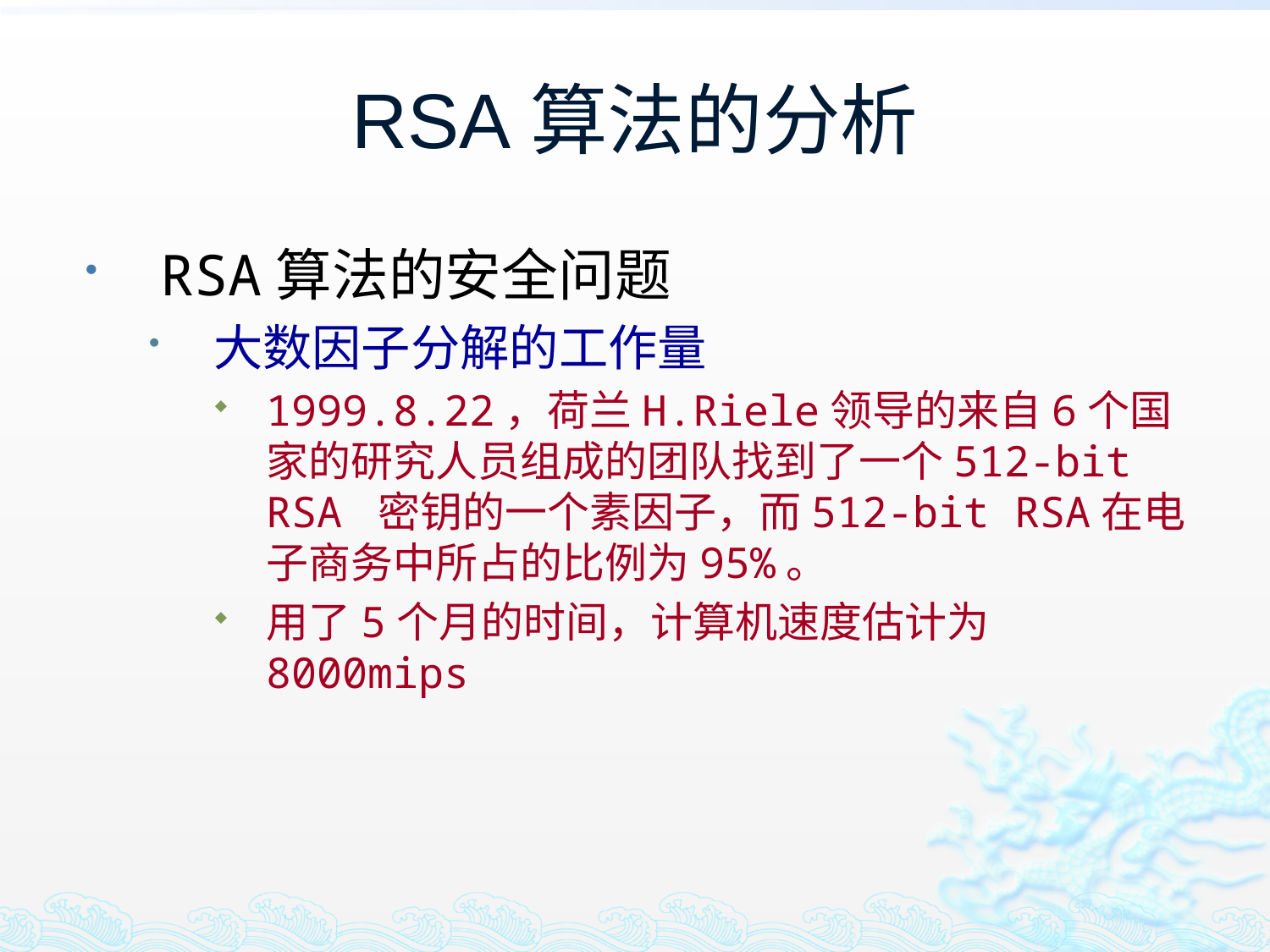

# RSA算法的分析
RSA算法的安全问题
大数因子分解的工作量
1999.8.22，荷兰H.Riele领导的来自6个国家的研究人员组成的团队找到了一个512-bit RSA 密钥的一个素因子，而512-bit RSA在电子商务中所占的比例为95%。
用了5个月的时间，计算机速度估计为8000mips